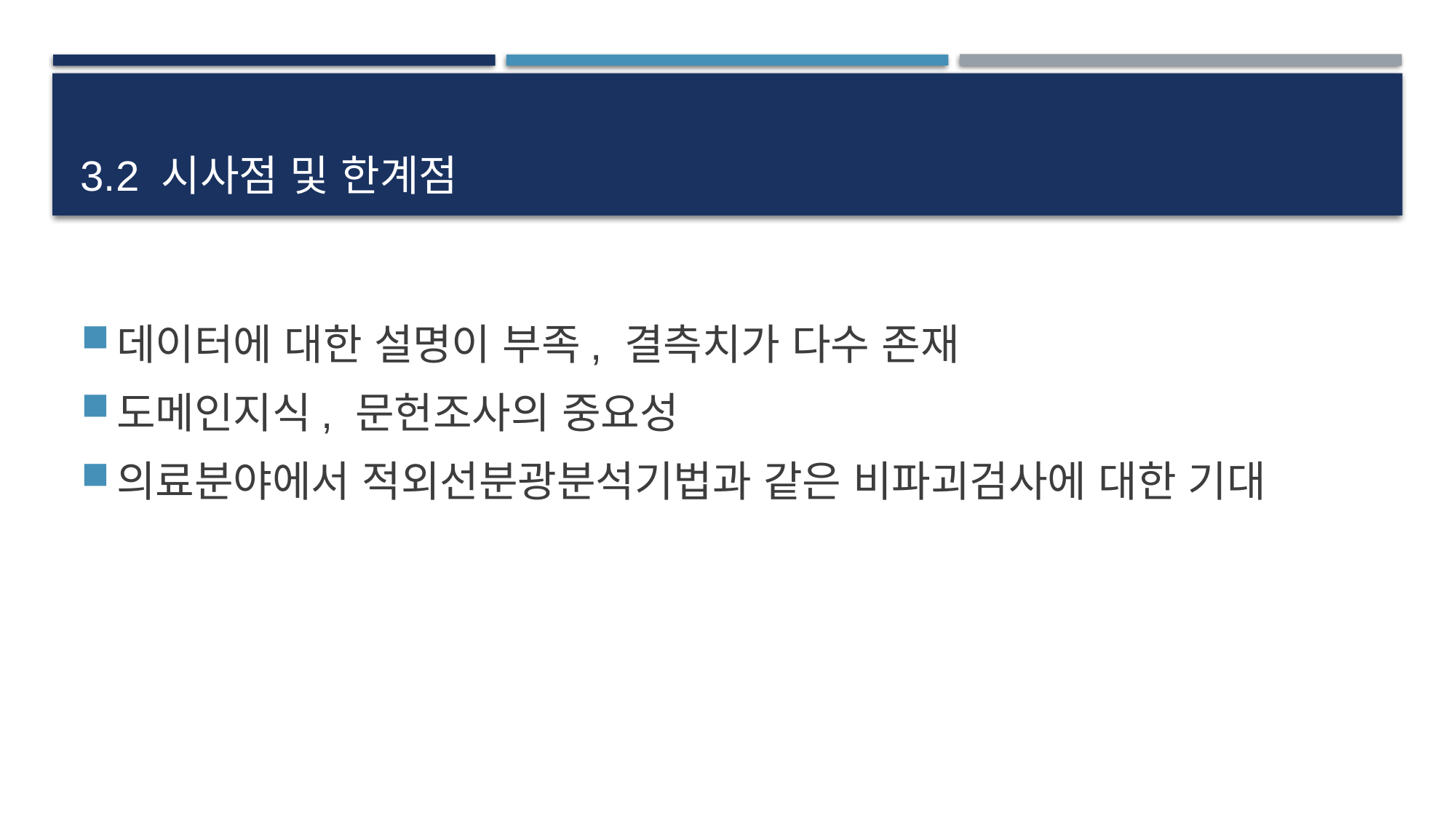

# 3.2 시사점 및 한계점
데이터에 대한 설명이 부족, 결측치가 다수 존재
도메인지식, 문헌조사의 중요성
의료분야에서 적외선분광분석기법과 같은 비파괴검사에 대한 기대